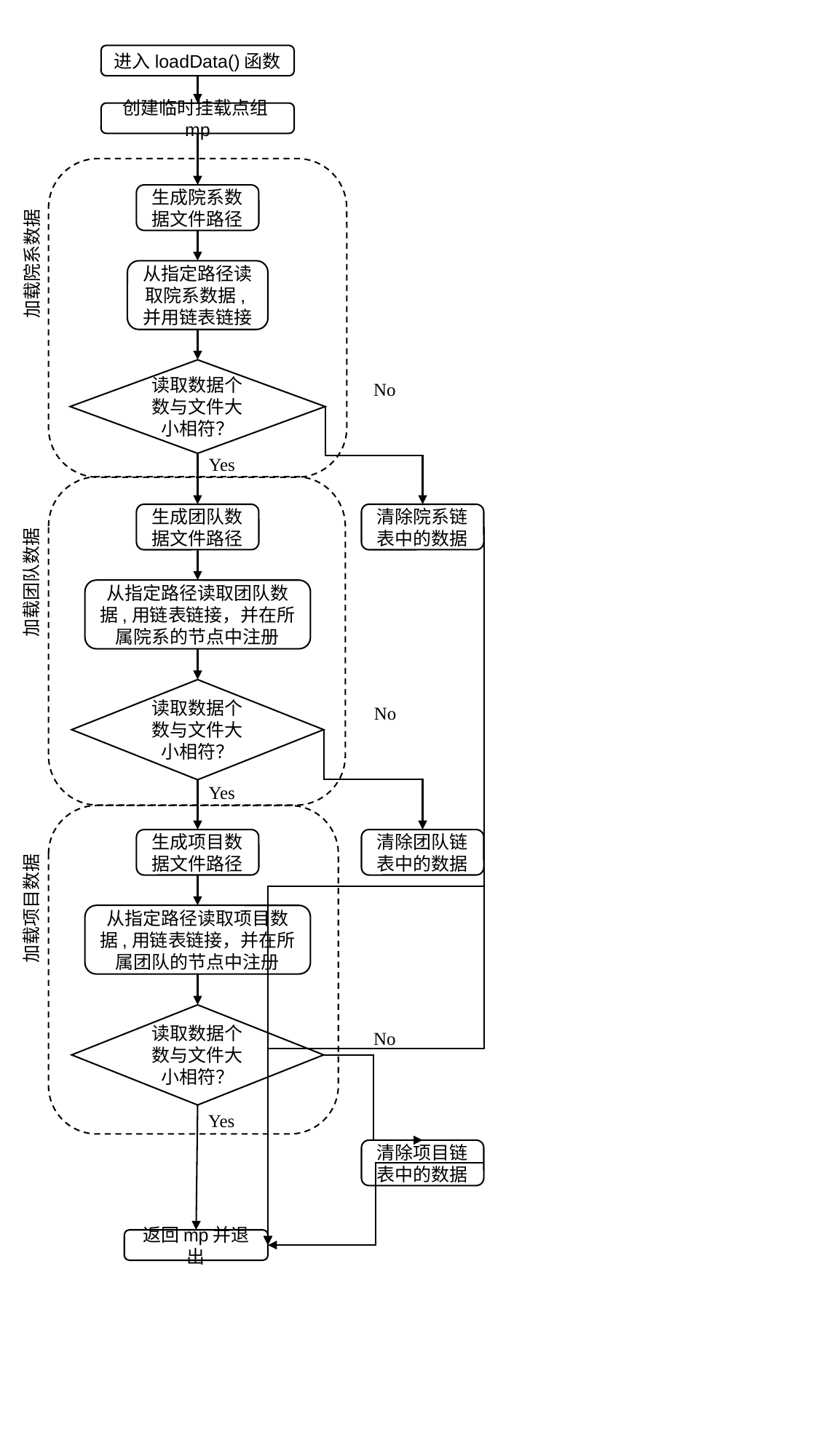

进入loadData()函数
创建临时挂载点组mp

生成院系数据文件路径
加载院系数据
从指定路径读取院系数据,并用链表链接
读取数据个数与文件大小相符？

清除院系链表中的数据
生成团队数据文件路径
加载团队数据
从指定路径读取团队数据,用链表链接，并在所属院系的节点中注册
读取数据个数与文件大小相符？

生成项目数据文件路径
清除团队链表中的数据
加载项目数据
从指定路径读取项目数据,用链表链接，并在所属团队的节点中注册
读取数据个数与文件大小相符？
清除项目链表中的数据
返回mp并退出
No
Yes
No
Yes
No
Yes